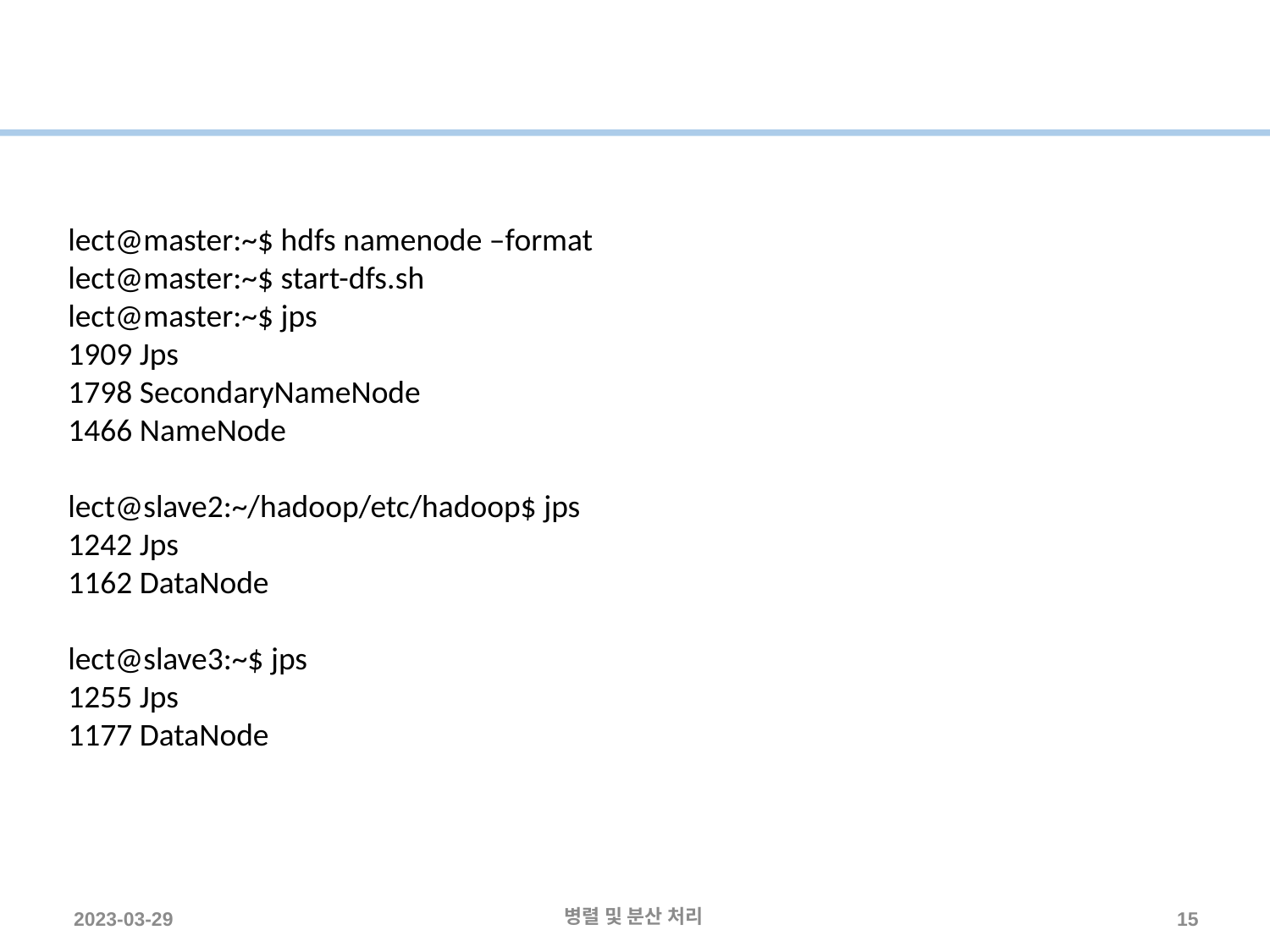

#
lect@master:~$ hdfs namenode –format
lect@master:~$ start-dfs.sh
lect@master:~$ jps
1909 Jps
1798 SecondaryNameNode
1466 NameNode

lect@slave2:~/hadoop/etc/hadoop$ jps
1242 Jps
1162 DataNode

lect@slave3:~$ jps
1255 Jps
1177 DataNode

2023-03-29
병렬 및 분산 처리
15